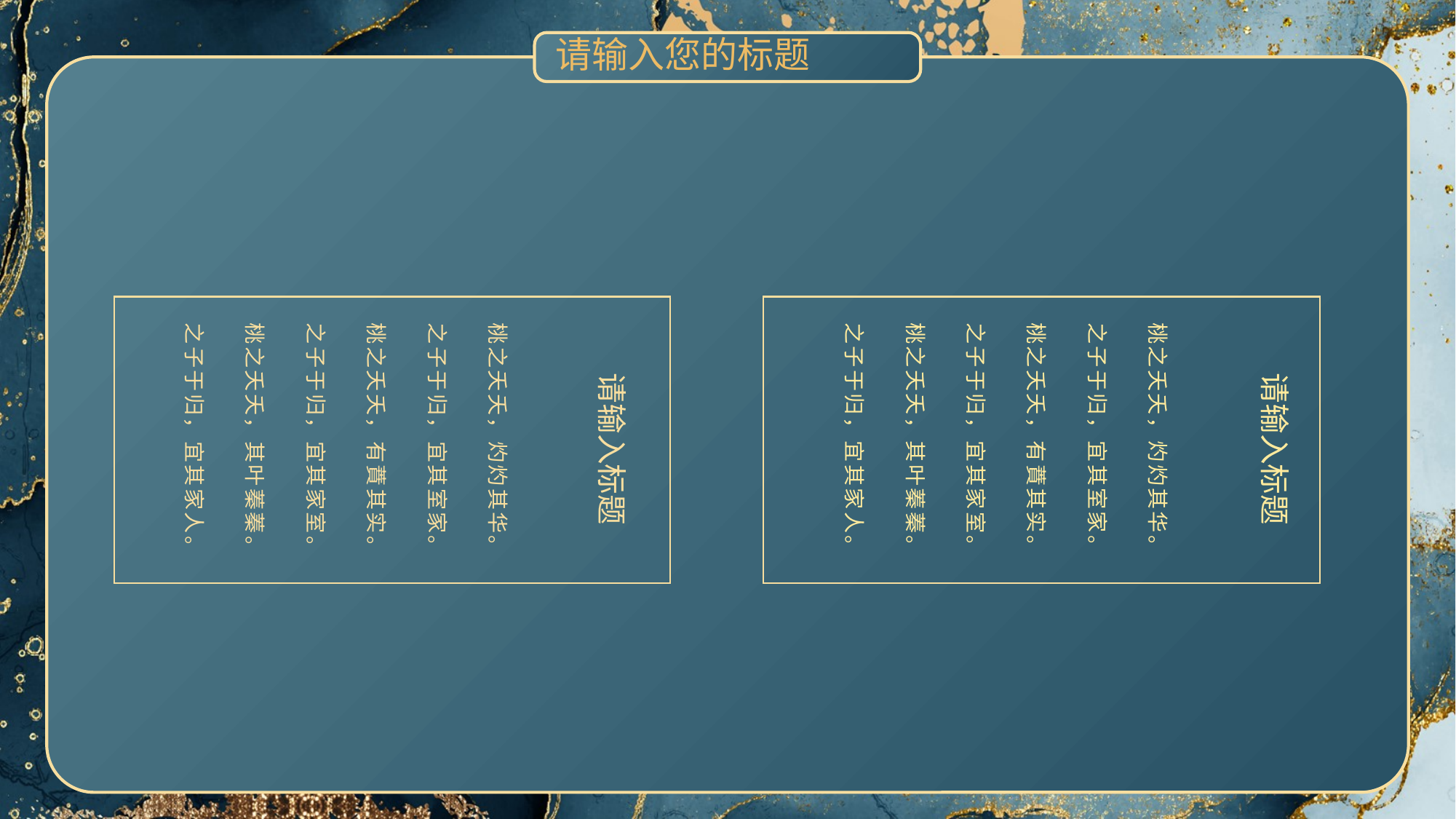

请输入您的标题

桃之夭夭，灼灼其华。之子于归，宜其室家。
桃之夭夭，有蕡其实。之子于归，宜其家室。
桃之夭夭，其叶蓁蓁。之子于归，宜其家人。
桃之夭夭，灼灼其华。之子于归，宜其室家。
桃之夭夭，有蕡其实。之子于归，宜其家室。
桃之夭夭，其叶蓁蓁。之子于归，宜其家人。
请输入标题
请输入标题